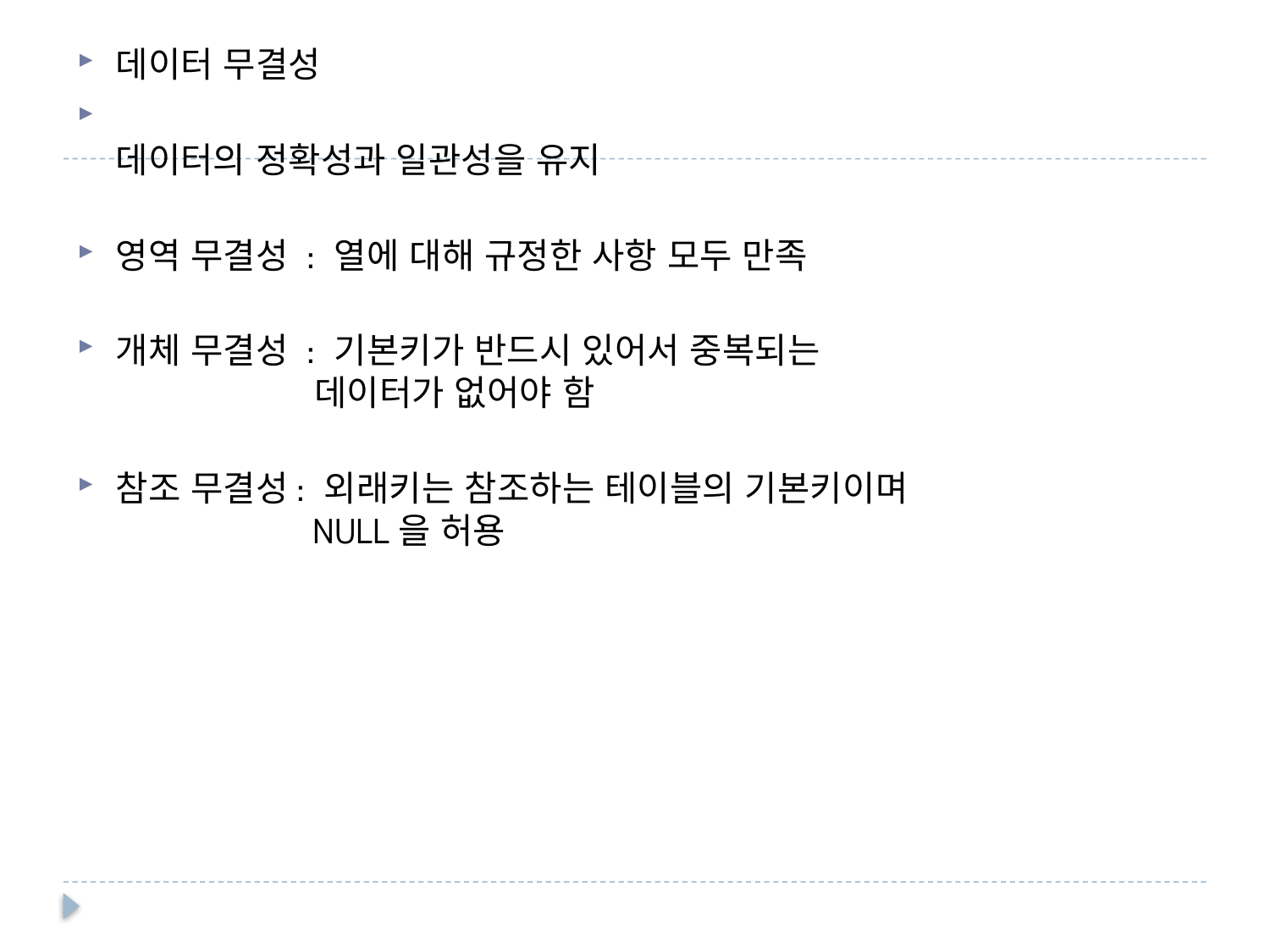

데이터 무결성
데이터의 정확성과 일관성을 유지
영역 무결성 : 열에 대해 규정한 사항 모두 만족
개체 무결성 : 기본키가 반드시 있어서 중복되는
                    데이터가 없어야 함
참조 무결성: 외래키는 참조하는 테이블의 기본키이며
                   NULL을 허용